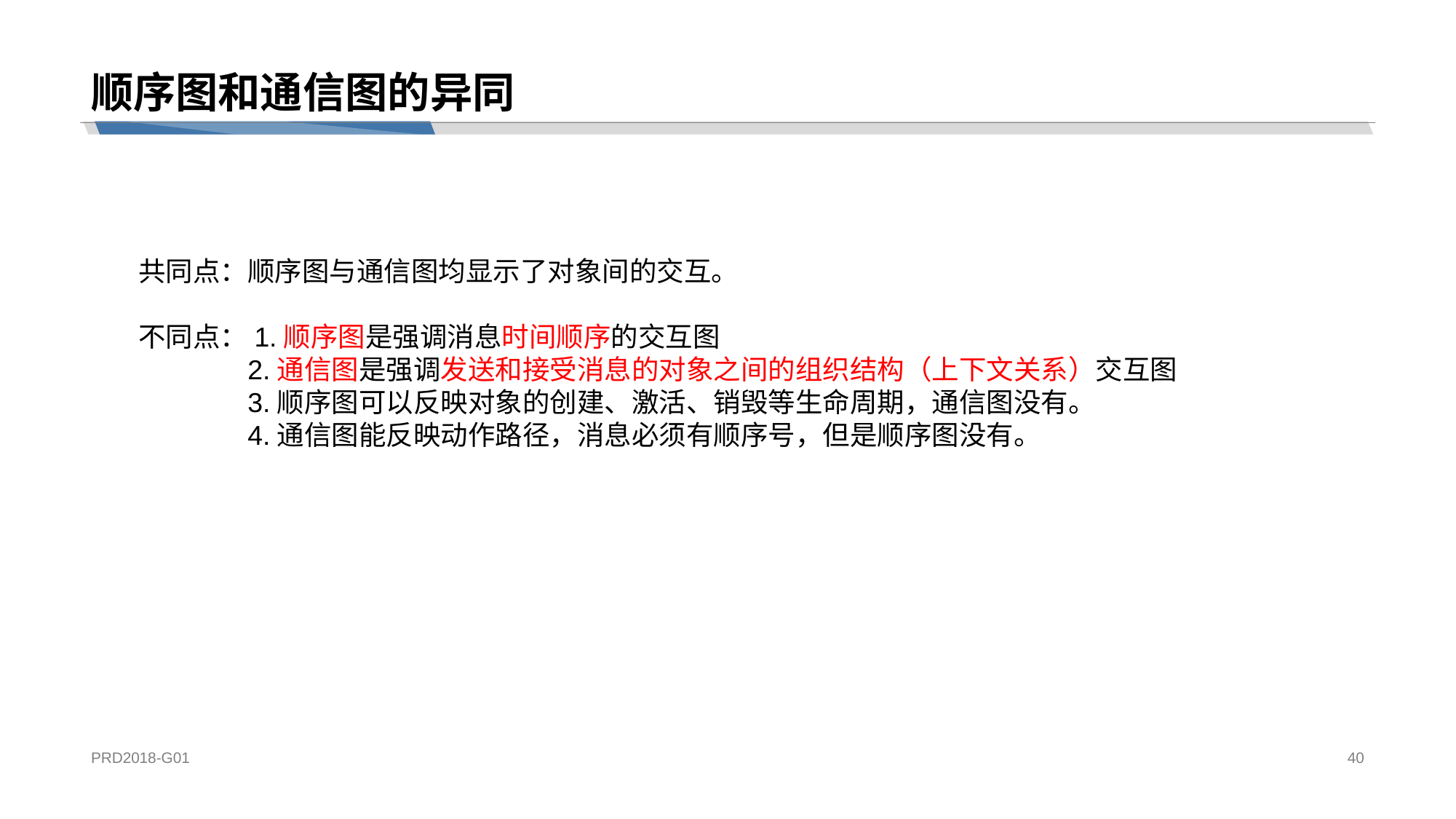

# 顺序图和通信图的异同
共同点：顺序图与通信图均显示了对象间的交互。

不同点：1.顺序图是强调消息时间顺序的交互图
           	2.通信图是强调发送和接受消息的对象之间的组织结构（上下文关系）交互图
	3.顺序图可以反映对象的创建、激活、销毁等生命周期，通信图没有。
	4.通信图能反映动作路径，消息必须有顺序号，但是顺序图没有。
PRD2018-G01
40